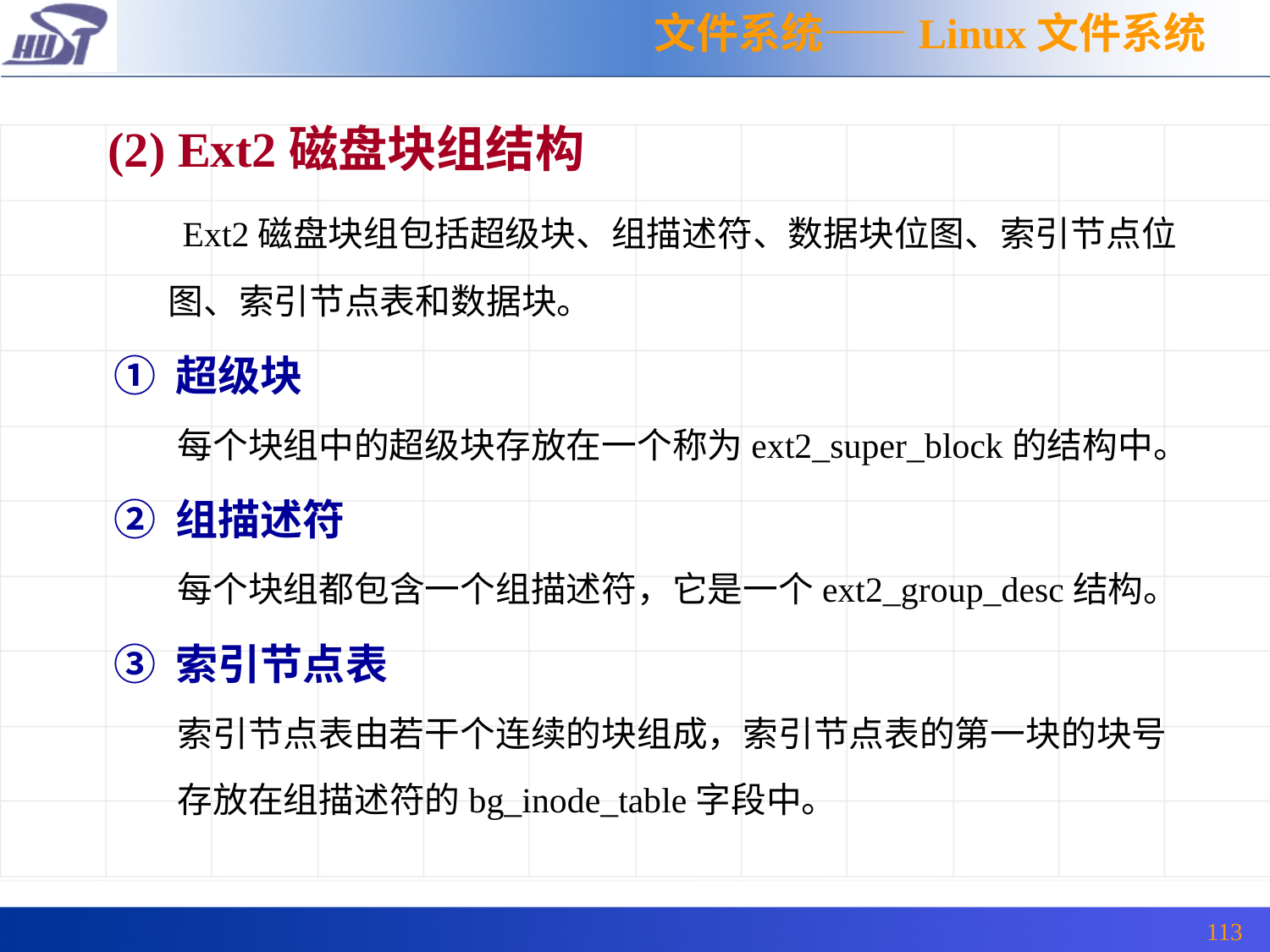

文件系统——Linux文件系统
      (2) Ext2磁盘块组结构
              Ext2磁盘块组包括超级块、组描述符、数据块位图、索引节点位
                图、索引节点表和数据块。
① 超级块
每个块组中的超级块存放在一个称为ext2_super_block的结构中。
② 组描述符
每个块组都包含一个组描述符，它是一个ext2_group_desc结构。
③ 索引节点表
索引节点表由若干个连续的块组成，索引节点表的第一块的块号
存放在组描述符的bg_inode_table字段中。
113